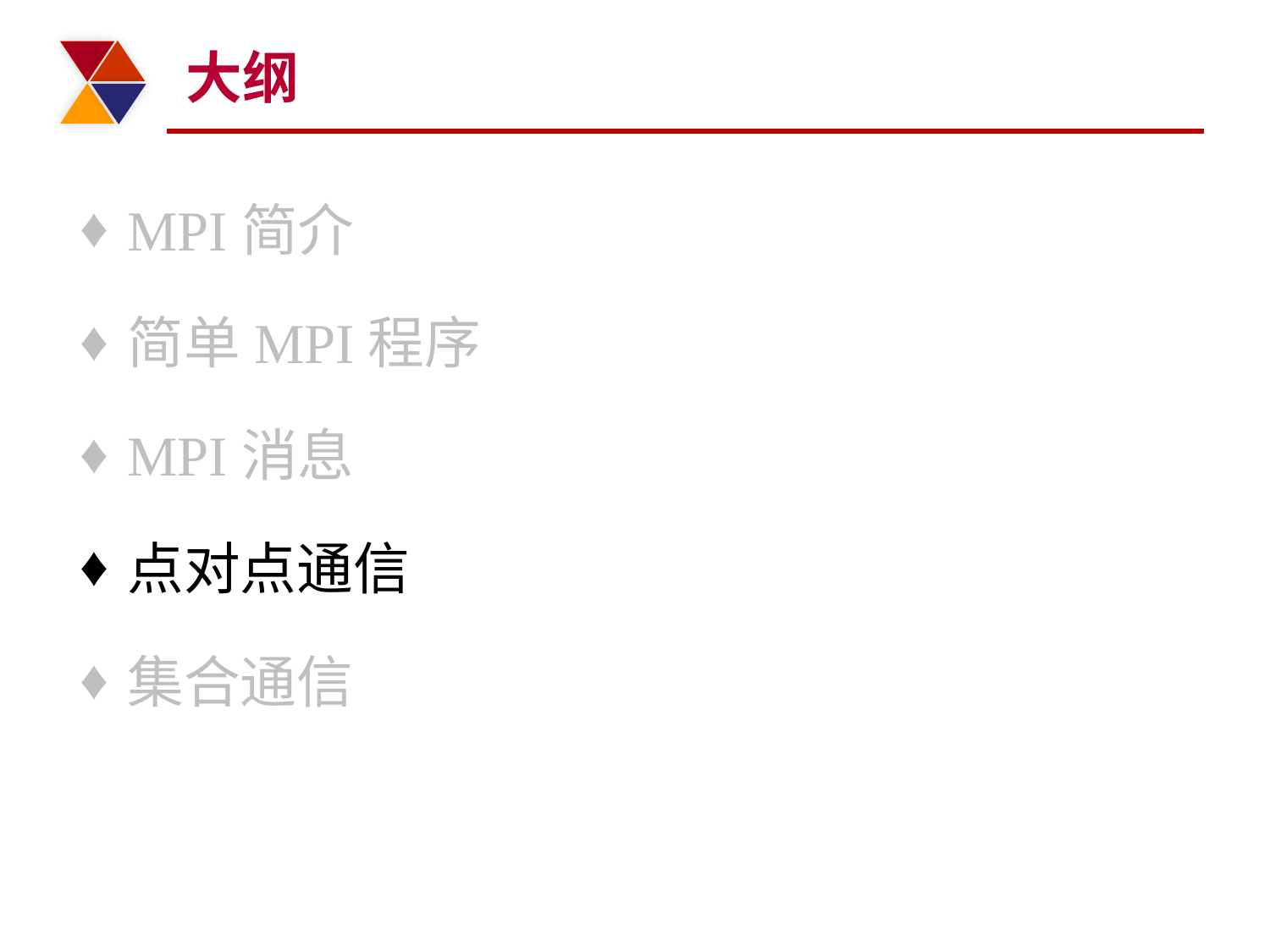

# 大纲
MPI简介
简单MPI程序
MPI消息
点对点通信
集合通信